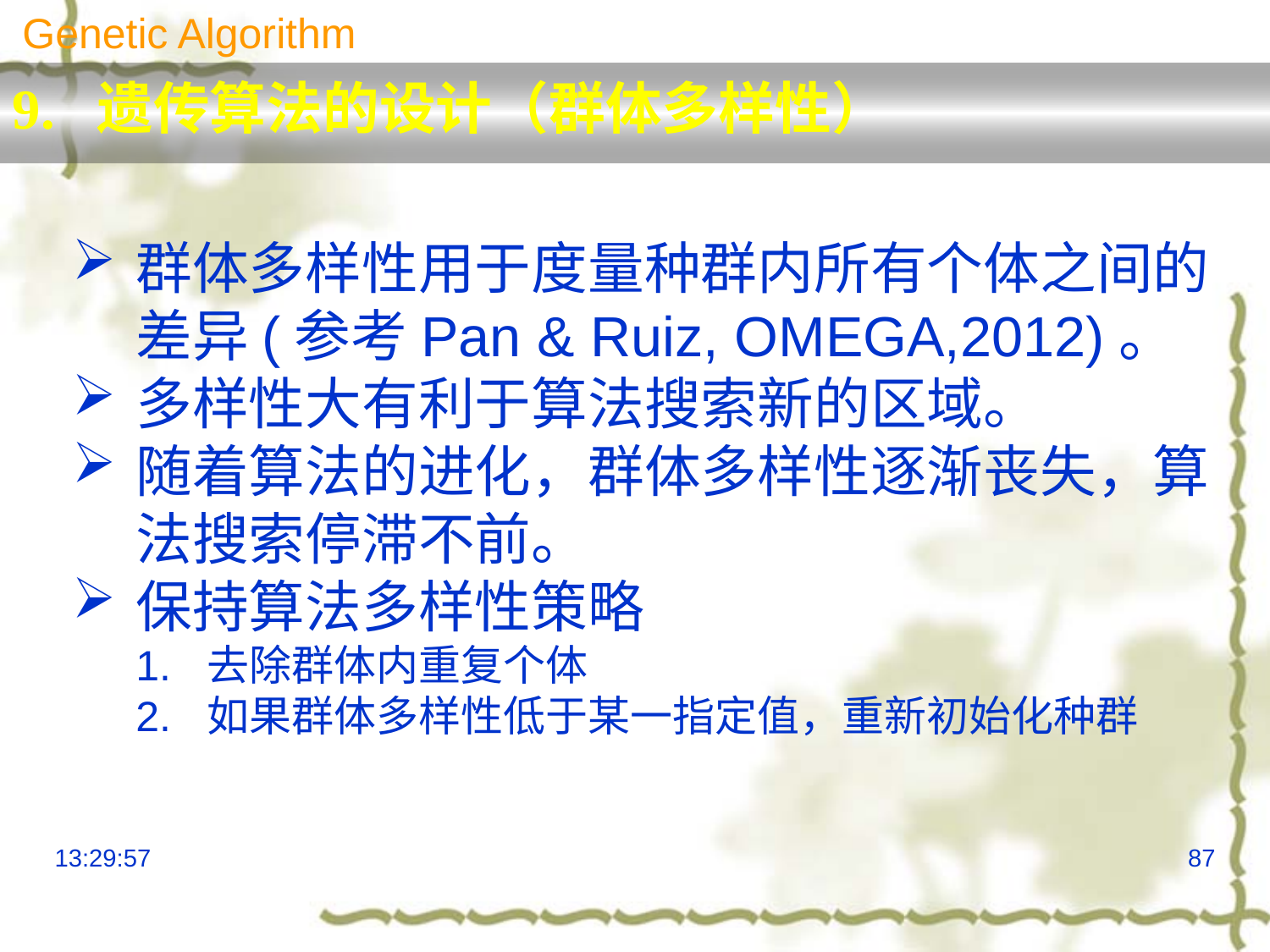

Genetic Algorithm
9.  遗传算法的设计（群体多样性）
群体多样性用于度量种群内所有个体之间的差异(参考Pan & Ruiz, OMEGA,2012)。
多样性大有利于算法搜索新的区域。
随着算法的进化，群体多样性逐渐丧失，算法搜索停滞不前。
保持算法多样性策略
去除群体内重复个体
如果群体多样性低于某一指定值，重新初始化种群
13:29:57
87